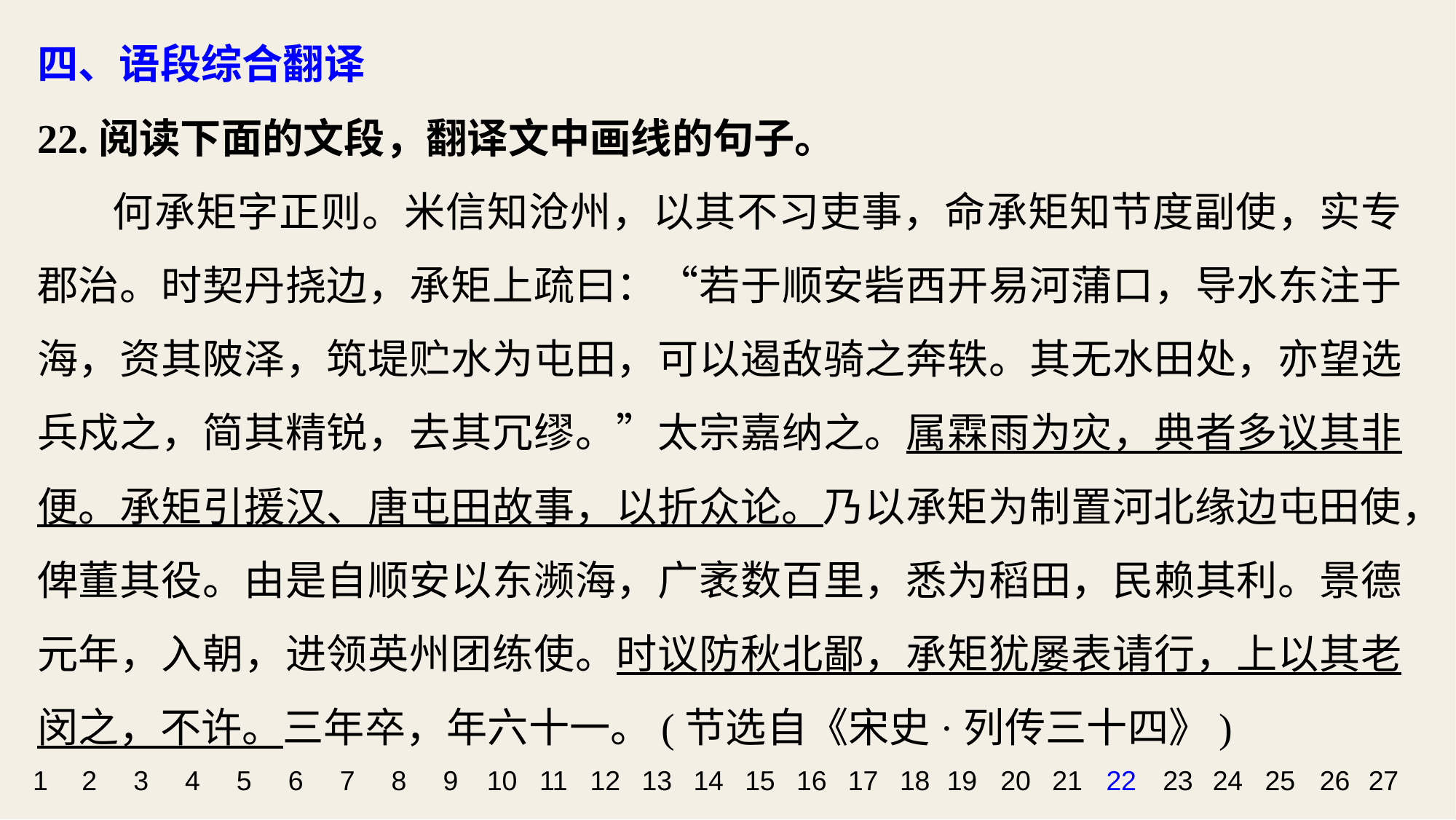

四、语段综合翻译
22.阅读下面的文段，翻译文中画线的句子。
何承矩字正则。米信知沧州，以其不习吏事，命承矩知节度副使，实专郡治。时契丹挠边，承矩上疏曰：“若于顺安砦西开易河蒲口，导水东注于海，资其陂泽，筑堤贮水为屯田，可以遏敌骑之奔轶。其无水田处，亦望选兵戍之，简其精锐，去其冗缪。”太宗嘉纳之。属霖雨为灾，典者多议其非便。承矩引援汉、唐屯田故事，以折众论。乃以承矩为制置河北缘边屯田使，俾董其役。由是自顺安以东濒海，广袤数百里，悉为稻田，民赖其利。景德元年，入朝，进领英州团练使。时议防秋北鄙，承矩犹屡表请行，上以其老闵之，不许。三年卒，年六十一。(节选自《宋史·列传三十四》)
1
2
3
4
5
6
7
8
9
10
11
12
13
14
15
16
17
18
19
20
21
22
23
24
25
26
27